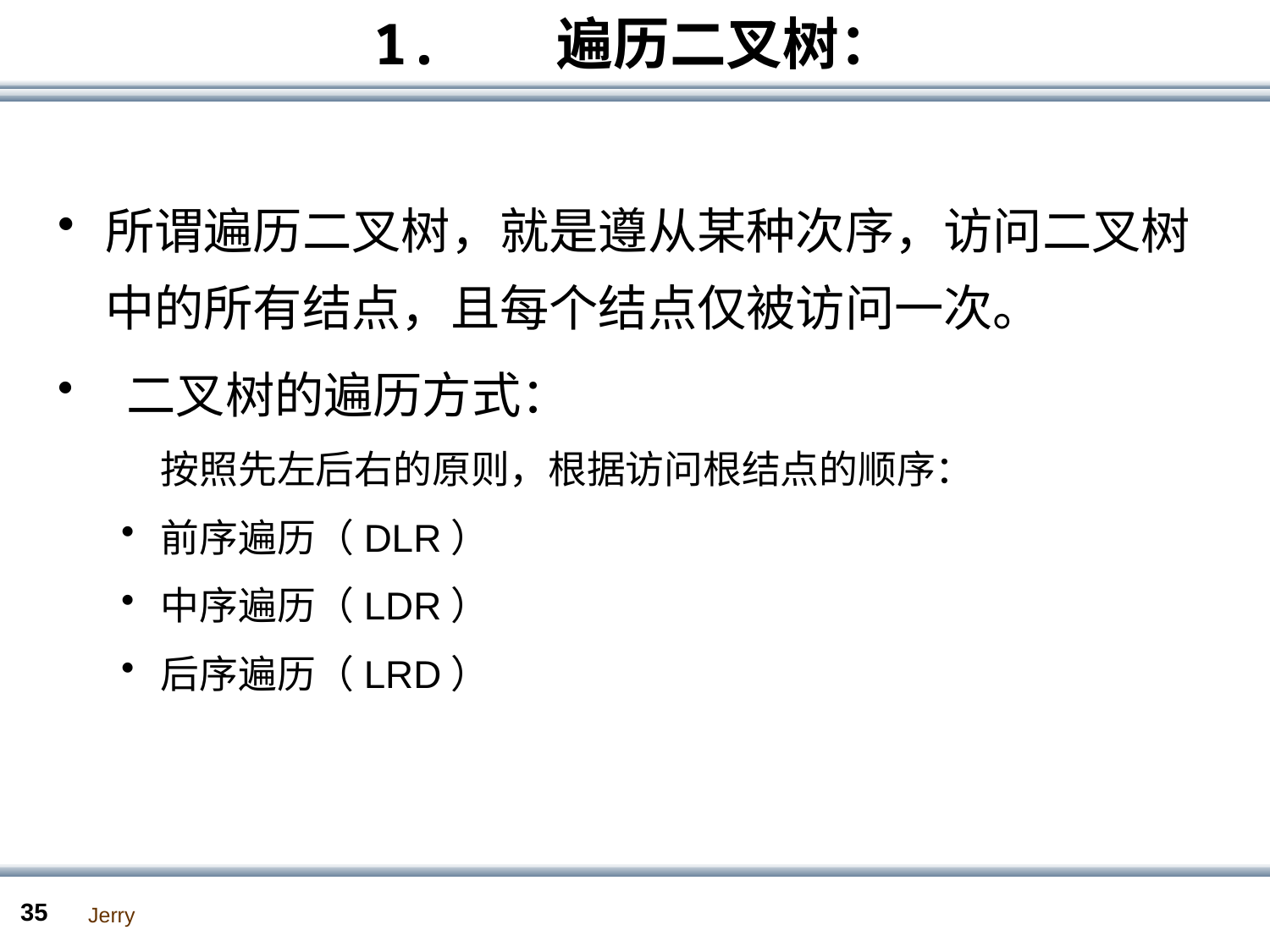

# 1.   遍历二叉树：
所谓遍历二叉树，就是遵从某种次序，访问二叉树中的所有结点，且每个结点仅被访问一次。
 二叉树的遍历方式：
	按照先左后右的原则，根据访问根结点的顺序：
前序遍历（DLR）
中序遍历（LDR）
后序遍历（LRD）